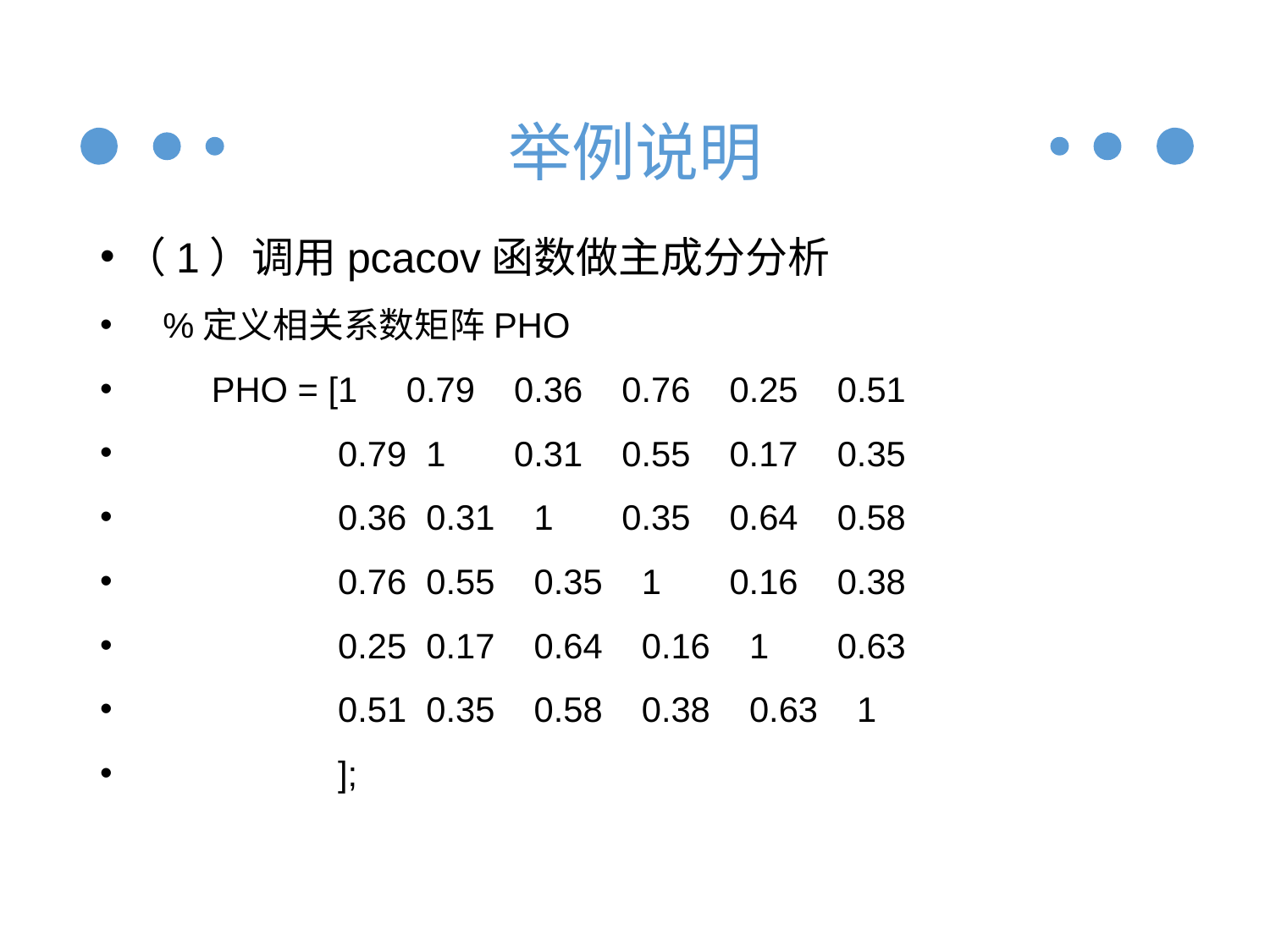

# 举例说明
（1）调用pcacov函数做主成分分析
    %定义相关系数矩阵PHO
         PHO = [1     0.79    0.36    0.76    0.25    0.51
                      0.79  1       0.31    0.55    0.17    0.35
                      0.36  0.31    1       0.35    0.64    0.58
                      0.76  0.55    0.35    1       0.16    0.38
                      0.25  0.17    0.64    0.16    1       0.63
                      0.51  0.35    0.58    0.38    0.63    1
                      ];